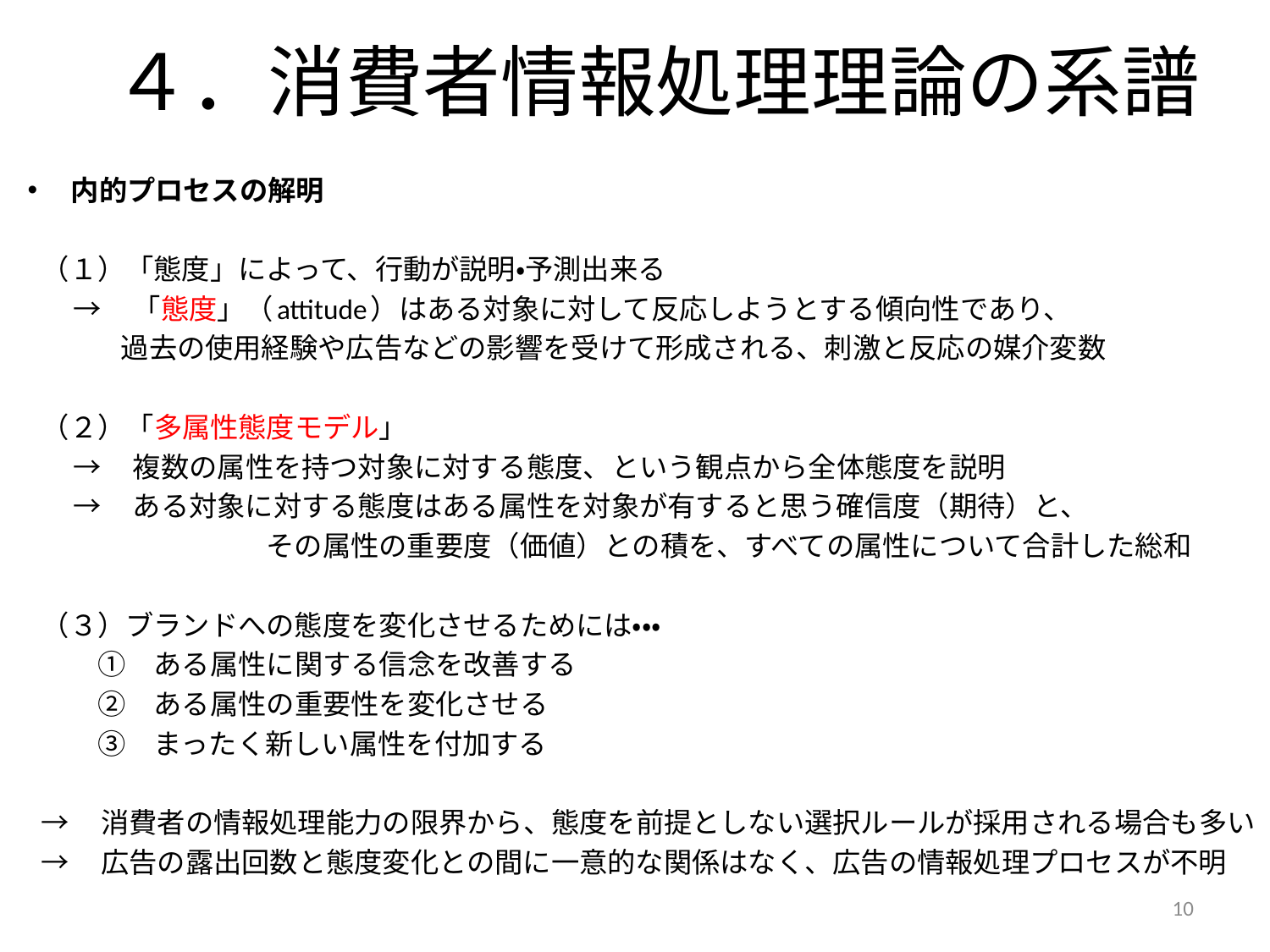

# ４．消費者情報処理理論の系譜
内的プロセスの解明

（１）「態度」によって、行動が説明・予測出来る
     →　「態度」（attitude）はある対象に対して反応しようとする傾向性であり、
	  過去の使用経験や広告などの影響を受けて形成される、刺激と反応の媒介変数

（２）「多属性態度モデル」
     →　複数の属性を持つ対象に対する態度、という観点から全体態度を説明
     →　ある対象に対する態度はある属性を対象が有すると思う確信度（期待）と、
　　　　　　　　その属性の重要度（価値）との積を、すべての属性について合計した総和

（３）ブランドへの態度を変化させるためには・・・
　　①　ある属性に関する信念を改善する
　　②　ある属性の重要性を変化させる
　　③　まったく新しい属性を付加する

→　消費者の情報処理能力の限界から、態度を前提としない選択ルールが採用される場合も多い
→　広告の露出回数と態度変化との間に一意的な関係はなく、広告の情報処理プロセスが不明

10